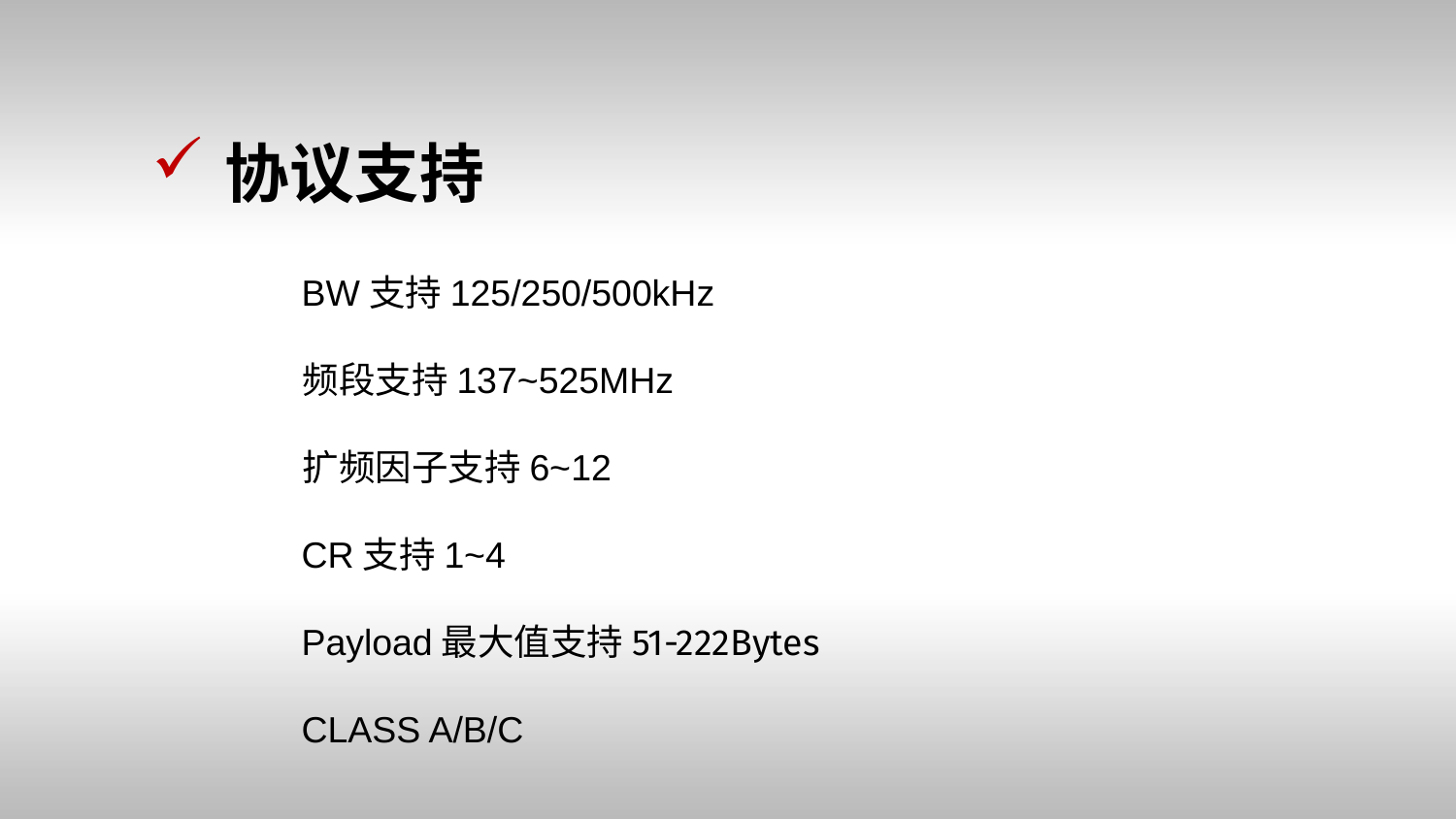

协议支持
    BW支持125/250/500kHz
    频段支持137~525MHz
    扩频因子支持6~12
    CR支持1~4
    Payload最大值支持51-222Bytes
    CLASS A/B/C